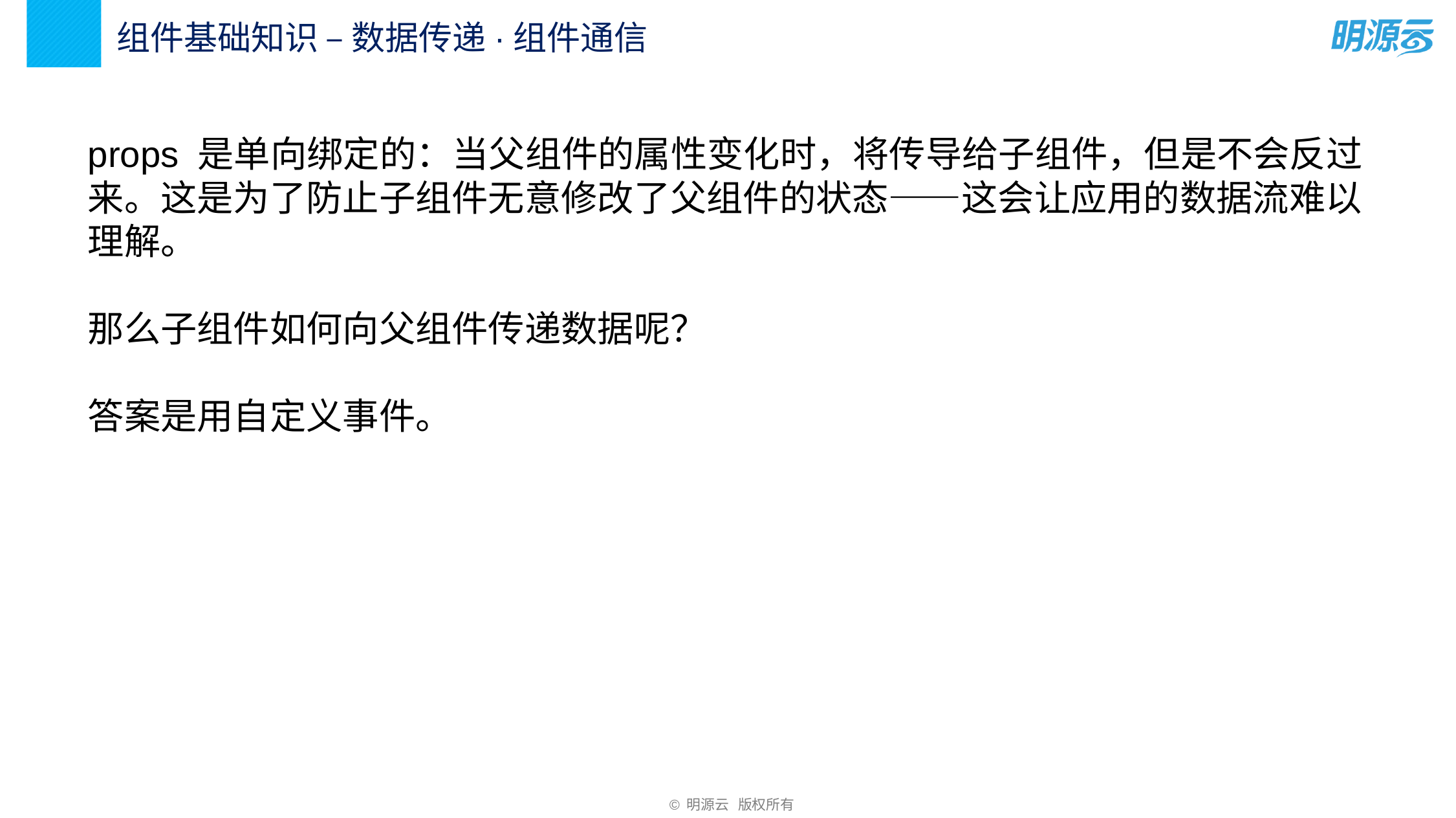

组件基础知识 – 数据传递·组件通信
props 是单向绑定的：当父组件的属性变化时，将传导给子组件，但是不会反过来。这是为了防止子组件无意修改了父组件的状态——这会让应用的数据流难以理解。

那么子组件如何向父组件传递数据呢？

答案是用自定义事件。